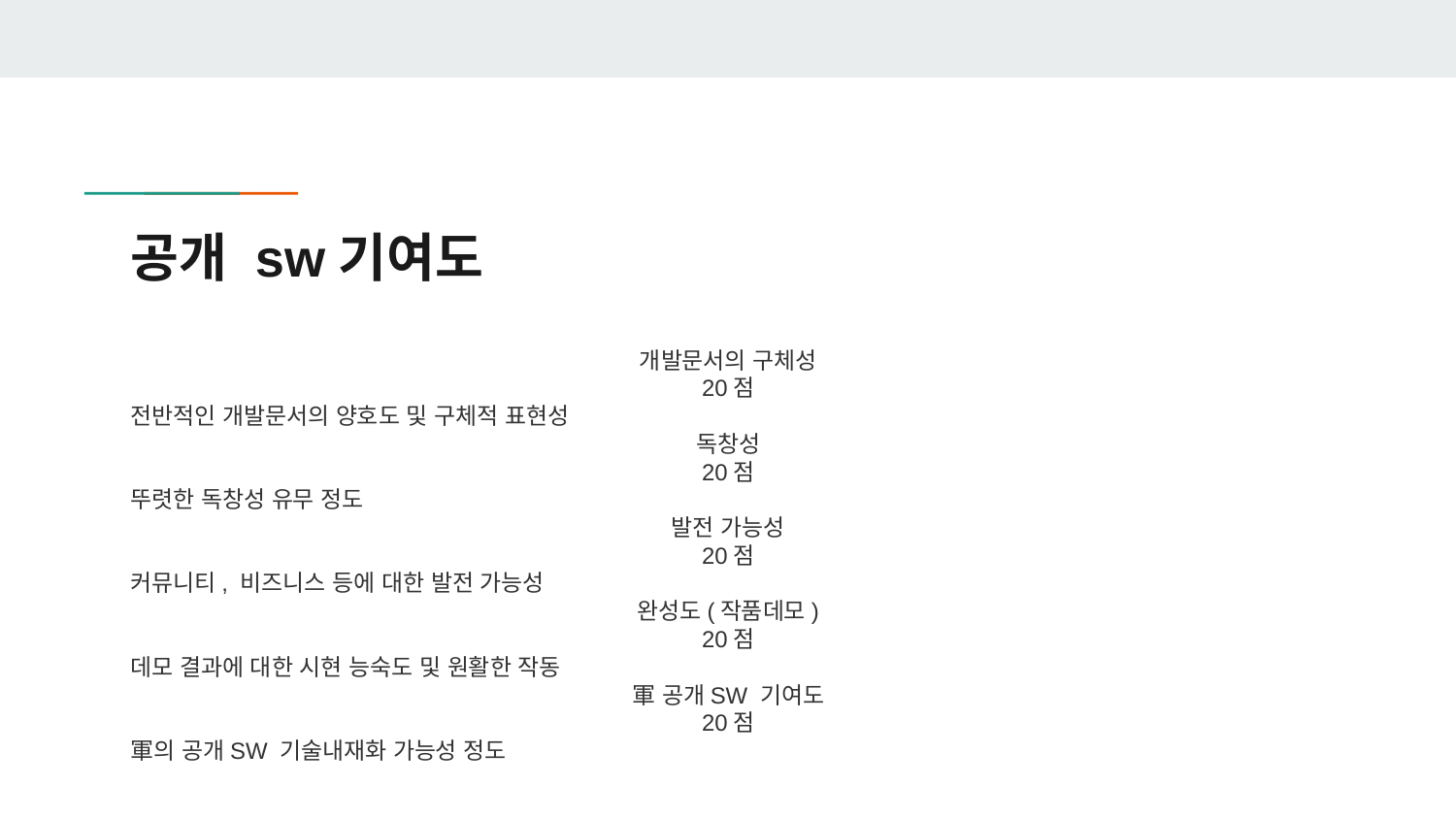

# 공개 sw기여도
개발문서의 구체성
20점
전반적인 개발문서의 양호도 및 구체적 표현성
독창성
20점
뚜렷한 독창성 유무 정도
발전 가능성
20점
커뮤니티, 비즈니스 등에 대한 발전 가능성
완성도(작품데모)
20점
데모 결과에 대한 시현 능숙도 및 원활한 작동
軍 공개SW 기여도
20점
軍의 공개SW 기술내재화 가능성 정도